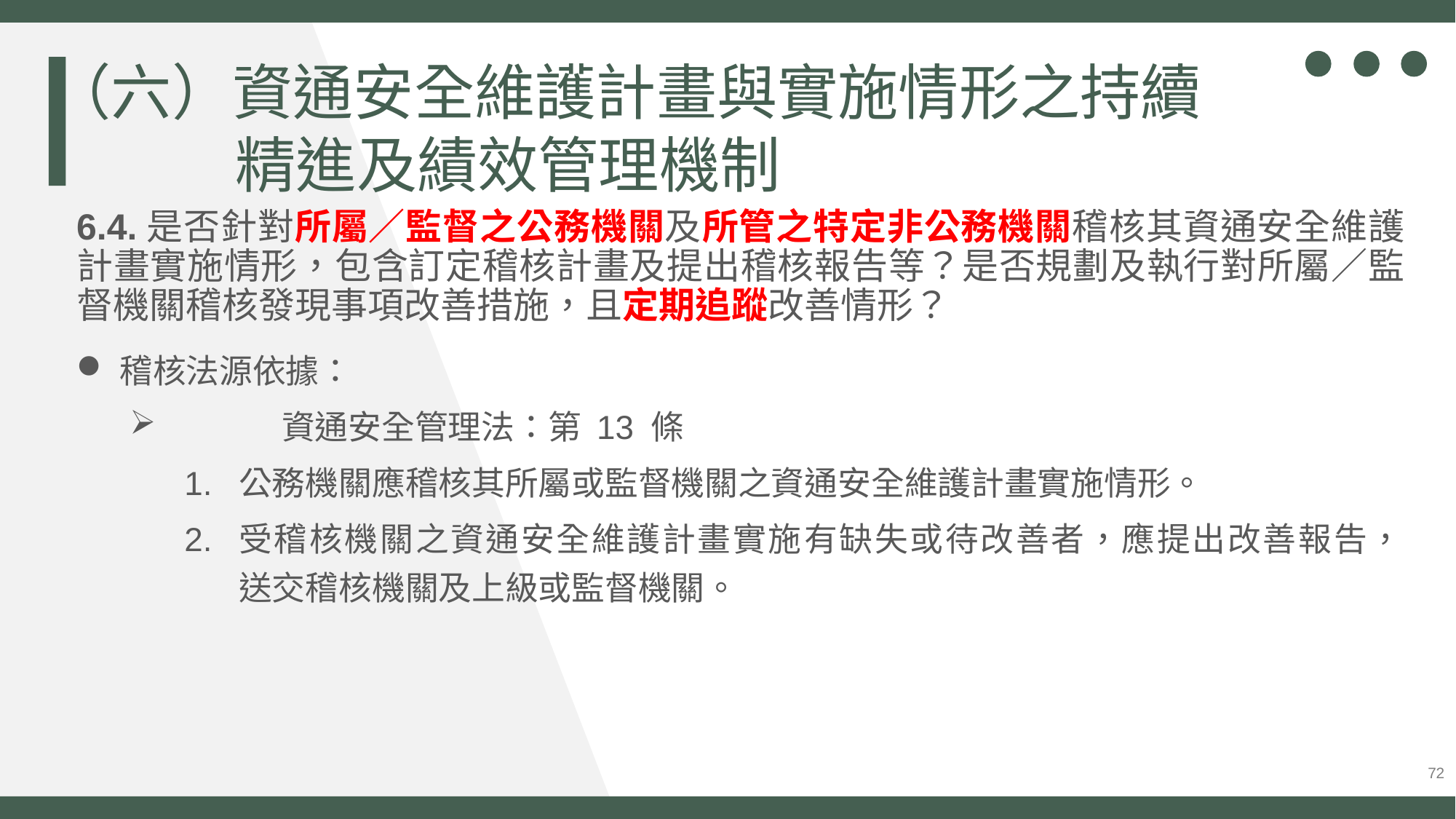

（六）資通安全維護計畫與實施情形之持續精進及績效管理機制
6.4.是否針對所屬／監督之公務機關及所管之特定非公務機關稽核其資通安全維護計畫實施情形，包含訂定稽核計畫及提出稽核報告等？是否規劃及執行對所屬／監督機關稽核發現事項改善措施，且定期追蹤改善情形？
稽核法源依據：
	資通安全管理法：第 13 條
公務機關應稽核其所屬或監督機關之資通安全維護計畫實施情形。
受稽核機關之資通安全維護計畫實施有缺失或待改善者，應提出改善報告，
送交稽核機關及上級或監督機關。
72